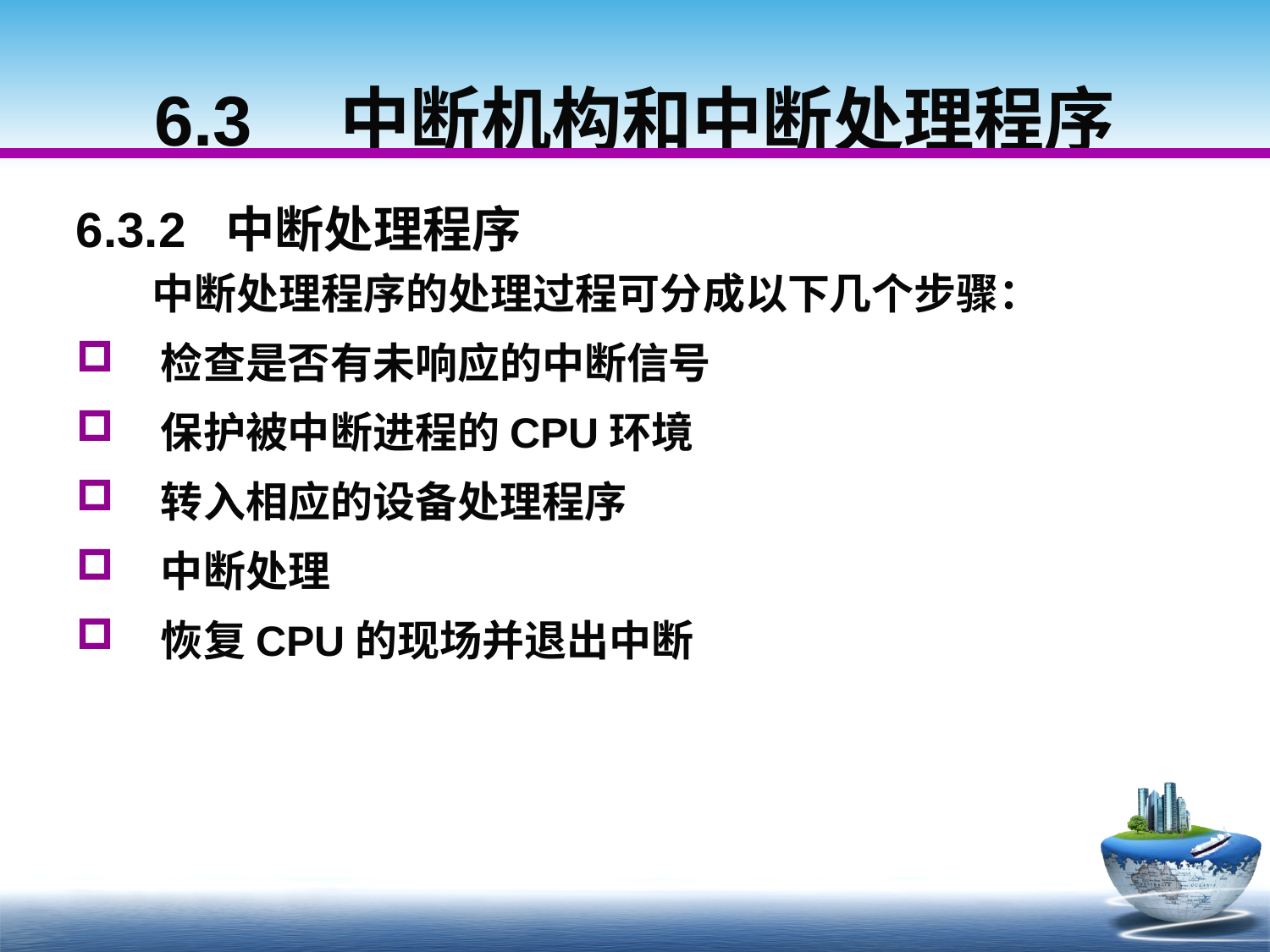

# 6.3　中断机构和中断处理程序
6.3.2  中断处理程序
        中断处理程序的处理过程可分成以下几个步骤：
 检查是否有未响应的中断信号
 保护被中断进程的CPU环境
 转入相应的设备处理程序
 中断处理
 恢复CPU的现场并退出中断